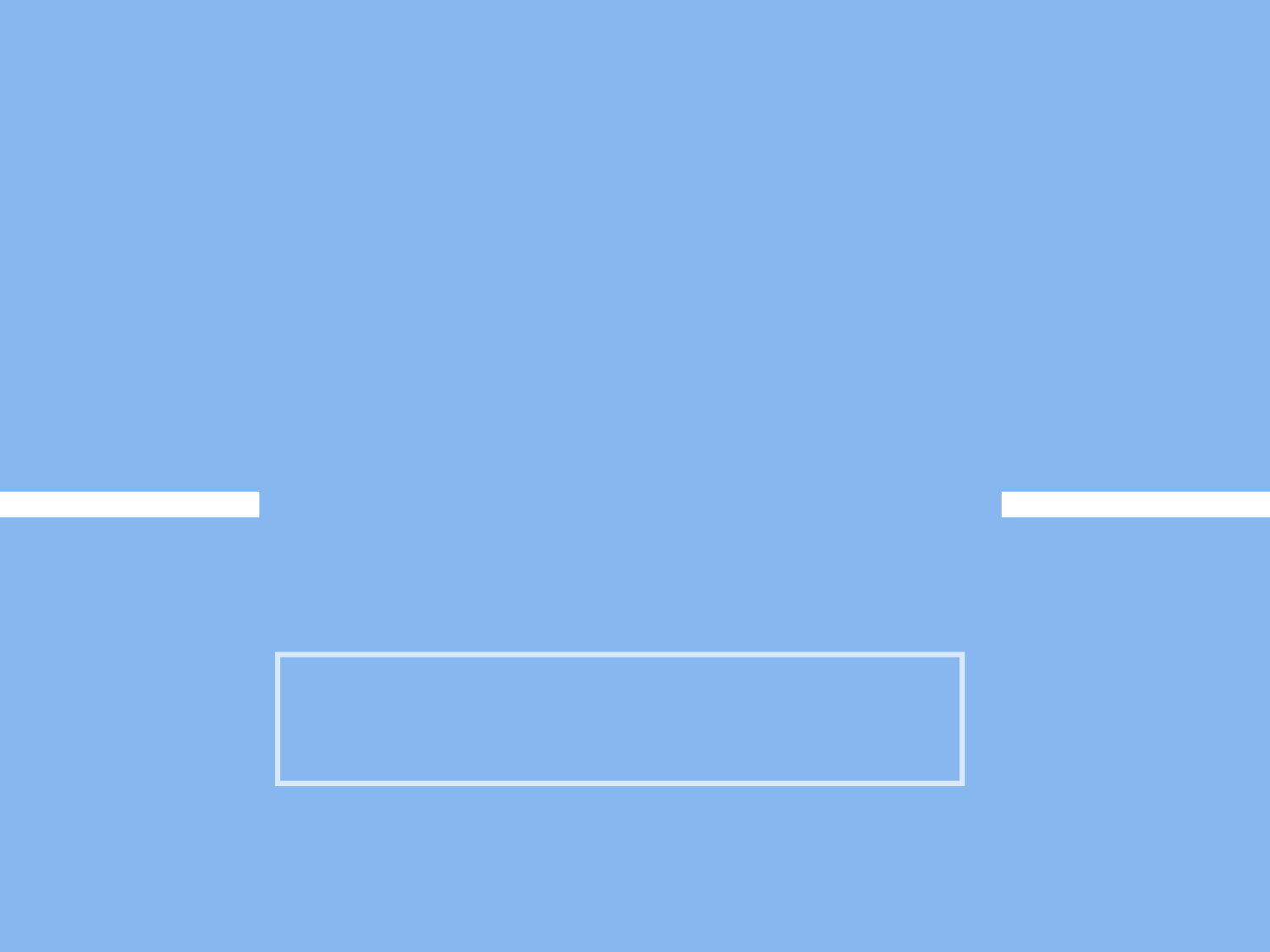

GEP 6기 이아름
적합성, 실현가능성,
지속성 고려한 기술을 위하여

[프로메테우스 만물상] <34>
적정기술 개발의 세 관점